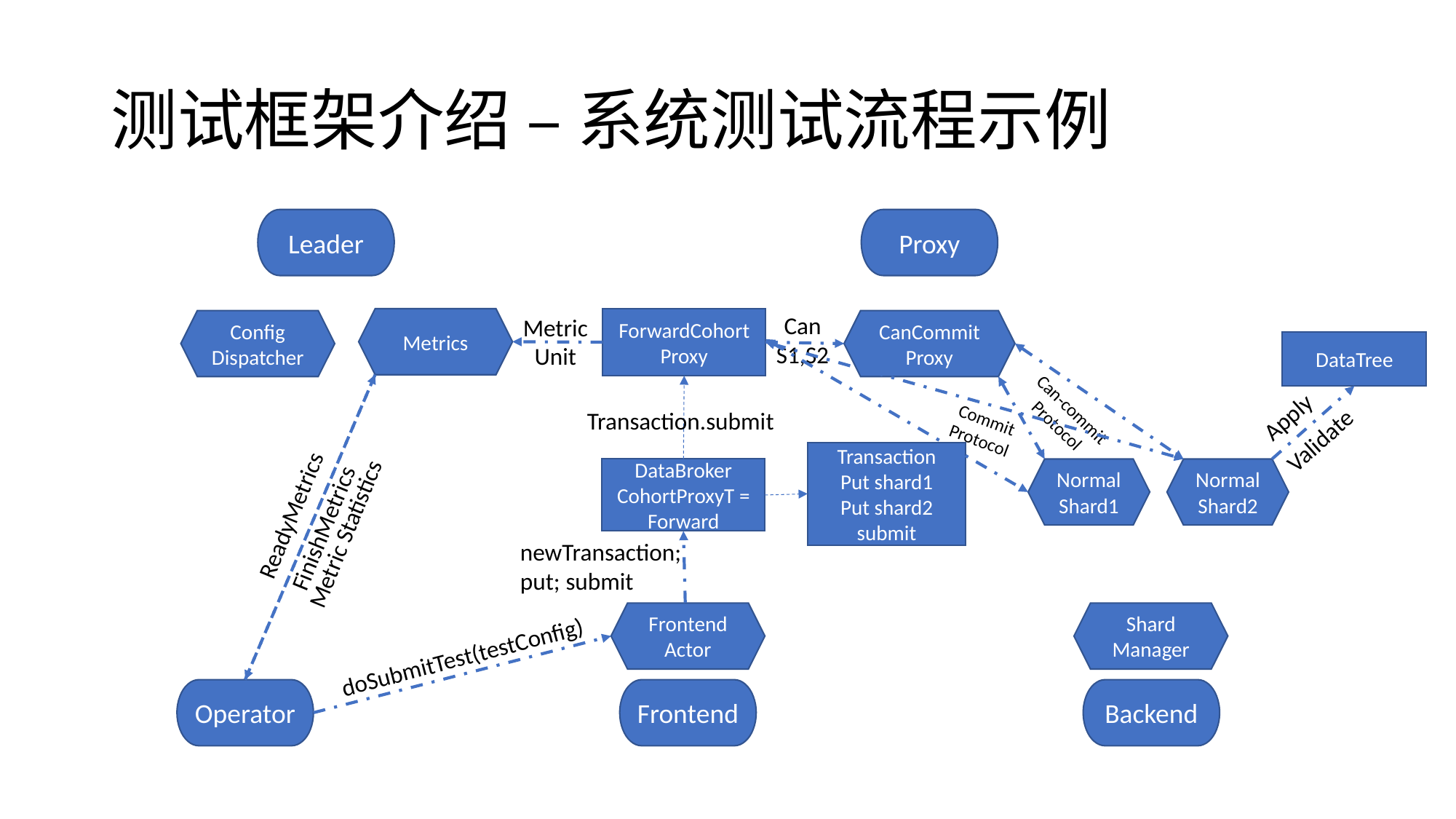

# 测试框架介绍 – 系统测试流程示例
Leader
Proxy
Can
S1,S2
Metric
Unit
Metrics
ForwardCohort
Proxy
Config
Dispatcher
CanCommit
Proxy
DataTree
Commit
Protocol
Can-commit
Protocol
Metric Statistics
Transaction.submit
Apply
Validate
Transaction
Put shard1
Put shard2
submit
DataBroker
CohortProxyT = Forward
NormalShard1
NormalShard2
ReadyMetrics
FinishMetrics
newTransaction;
put; submit
Frontend
Actor
Shard
Manager
doSubmitTest(testConfig)
Operator
Frontend
Backend